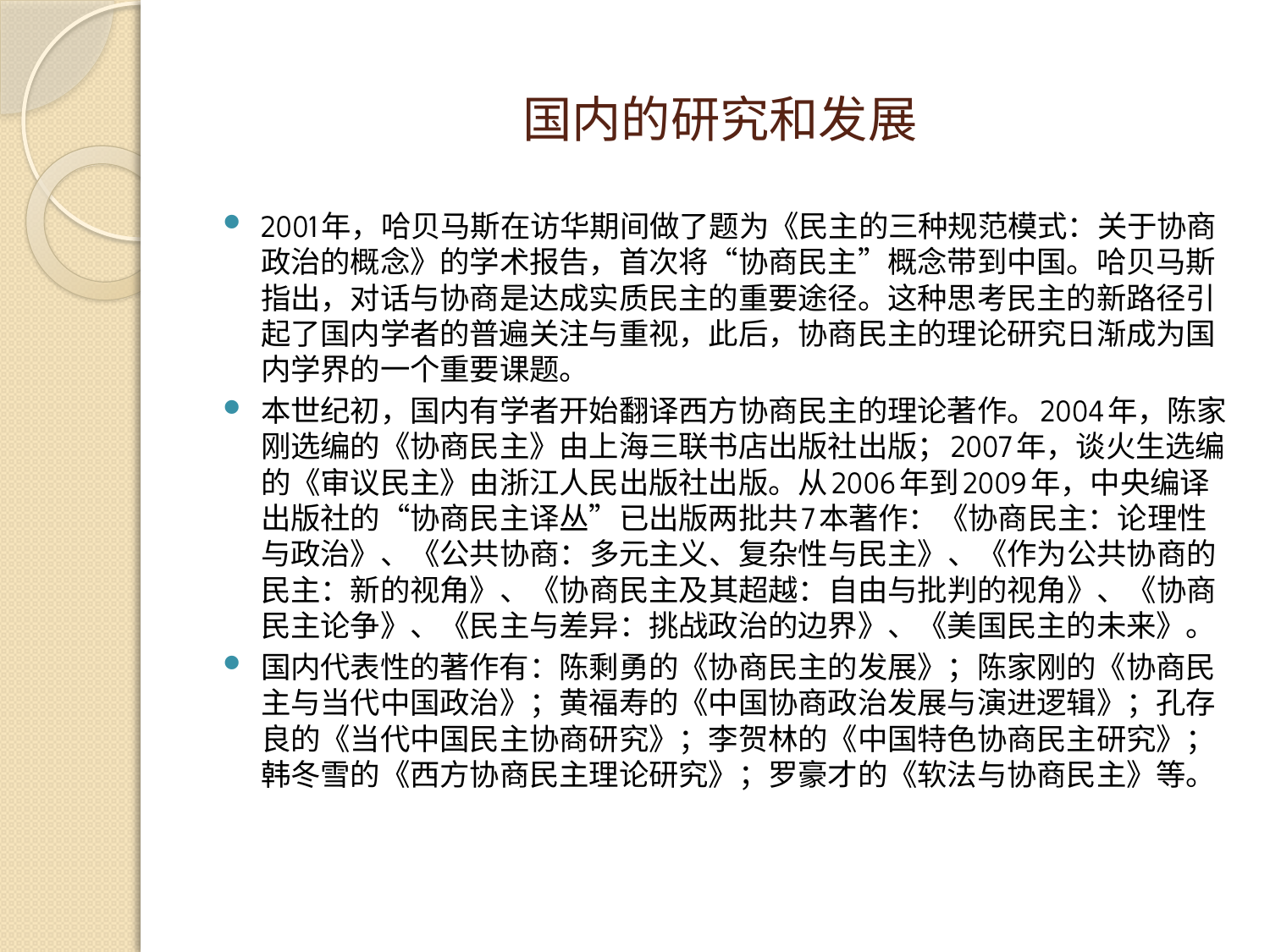

# 国内的研究和发展
2001年，哈贝马斯在访华期间做了题为《民主的三种规范模式：关于协商政治的概念》的学术报告，首次将“协商民主”概念带到中国。哈贝马斯指出，对话与协商是达成实质民主的重要途径。这种思考民主的新路径引起了国内学者的普遍关注与重视，此后，协商民主的理论研究日渐成为国内学界的一个重要课题。
本世纪初，国内有学者开始翻译西方协商民主的理论著作。2004年，陈家刚选编的《协商民主》由上海三联书店出版社出版；2007年，谈火生选编的《审议民主》由浙江人民出版社出版。从2006年到2009年，中央编译出版社的“协商民主译丛”已出版两批共7本著作：《协商民主：论理性与政治》、《公共协商：多元主义、复杂性与民主》、《作为公共协商的民主：新的视角》、《协商民主及其超越：自由与批判的视角》、《协商民主论争》、《民主与差异：挑战政治的边界》、《美国民主的未来》。
国内代表性的著作有：陈剩勇的《协商民主的发展》；陈家刚的《协商民主与当代中国政治》；黄福寿的《中国协商政治发展与演进逻辑》；孔存良的《当代中国民主协商研究》；李贺林的《中国特色协商民主研究》；韩冬雪的《西方协商民主理论研究》；罗豪才的《软法与协商民主》等。